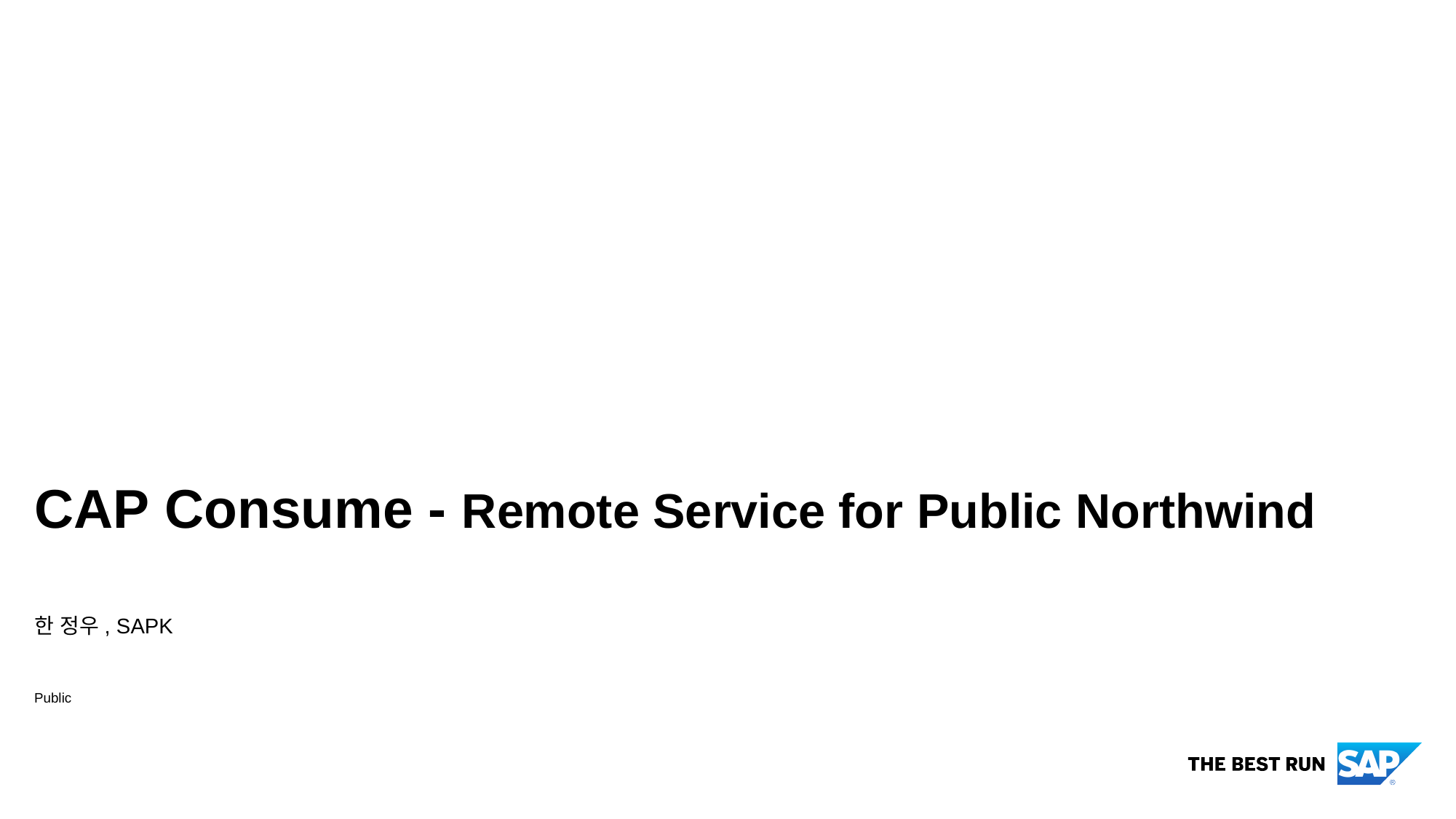

# CAP Consume - Remote Service for Public Northwind
한 정우, SAPK